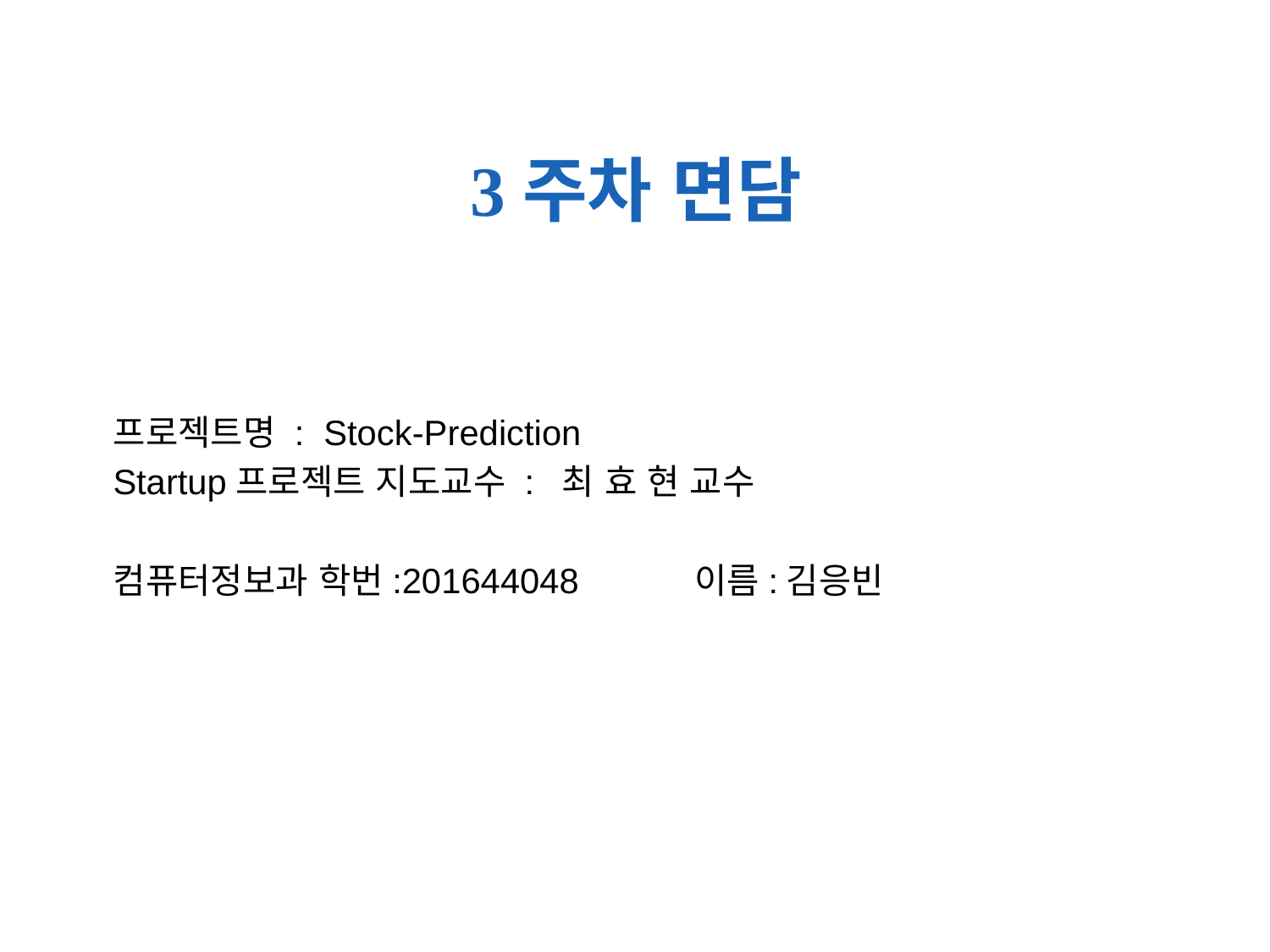

# 3주차 면담
프로젝트명 :  Stock-Prediction
Startup프로젝트 지도교수 :  최 효 현 교수

컴퓨터정보과 학번:201644048           이름:김응빈